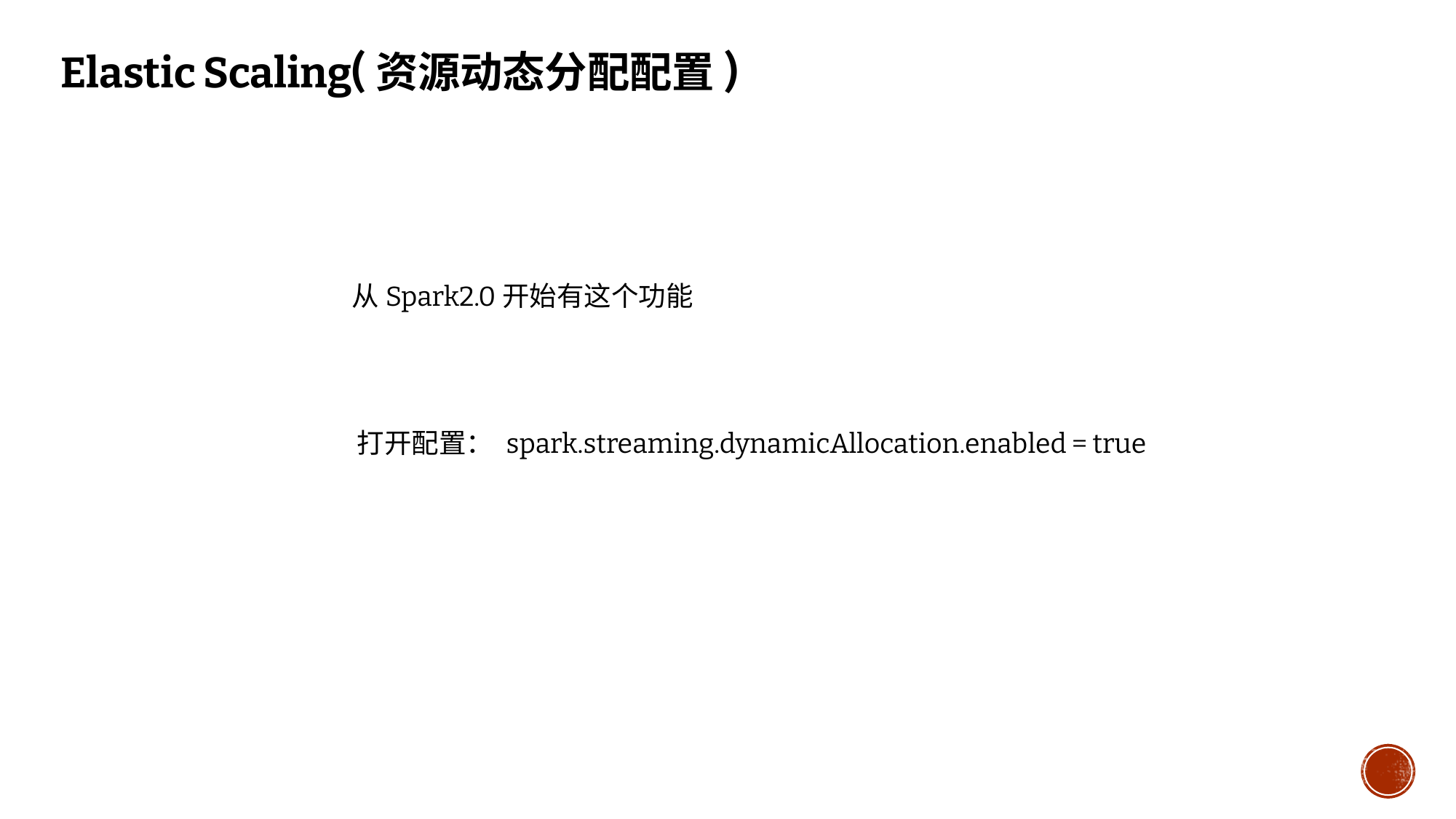

Elastic Scaling(资源动态分配配置)
从Spark2.0开始有这个功能
打开配置： spark.streaming.dynamicAllocation.enabled = true